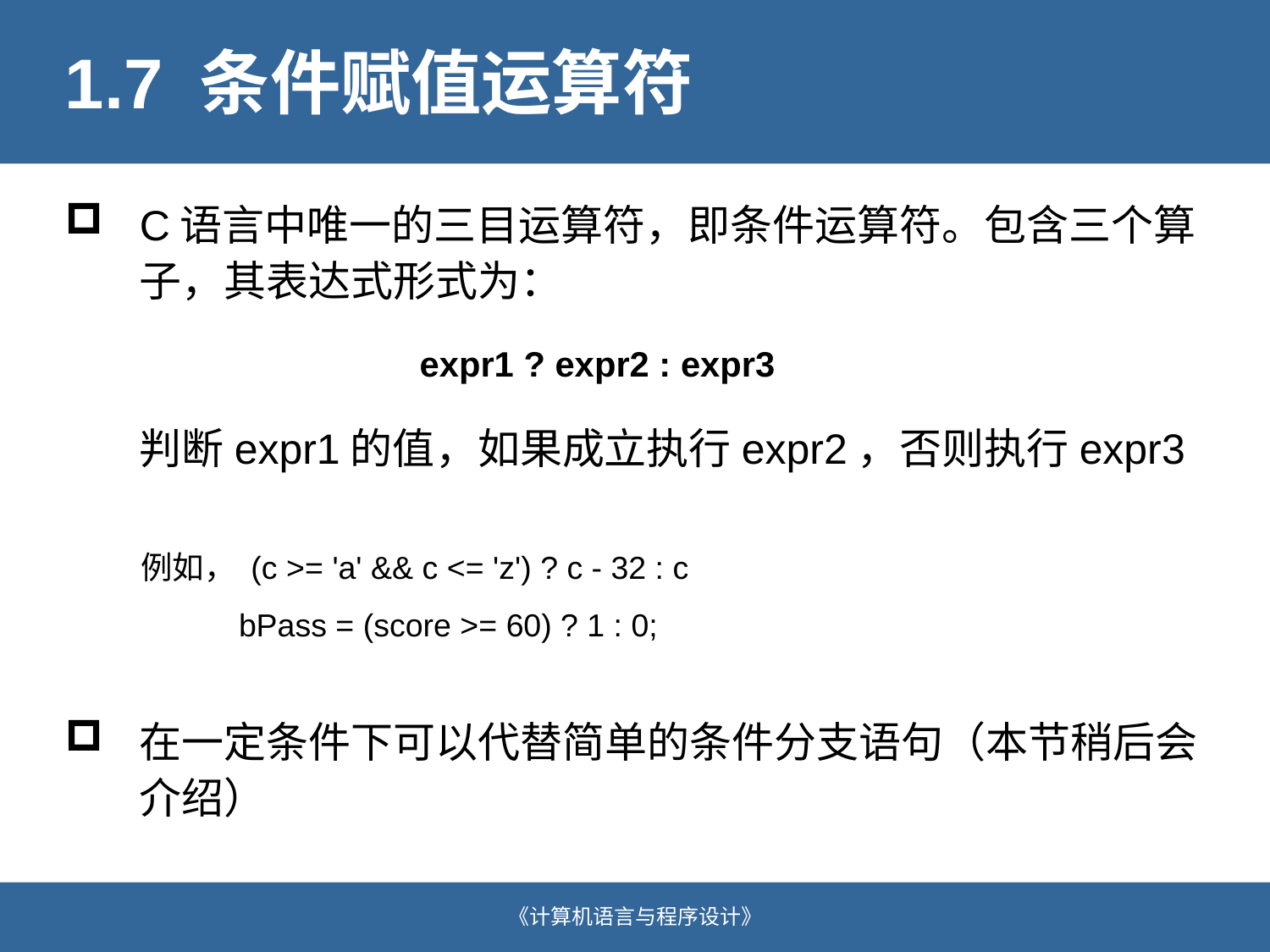

# 1.7 条件赋值运算符
C语言中唯一的三目运算符，即条件运算符。包含三个算子，其表达式形式为：
判断expr1的值，如果成立执行expr2，否则执行expr3

在一定条件下可以代替简单的条件分支语句（本节稍后会介绍）
expr1 ? expr2 : expr3
例如， (c >= 'a' && c <= 'z') ? c - 32 : c
           bPass = (score >= 60) ? 1 : 0;

《计算机语言与程序设计》
47